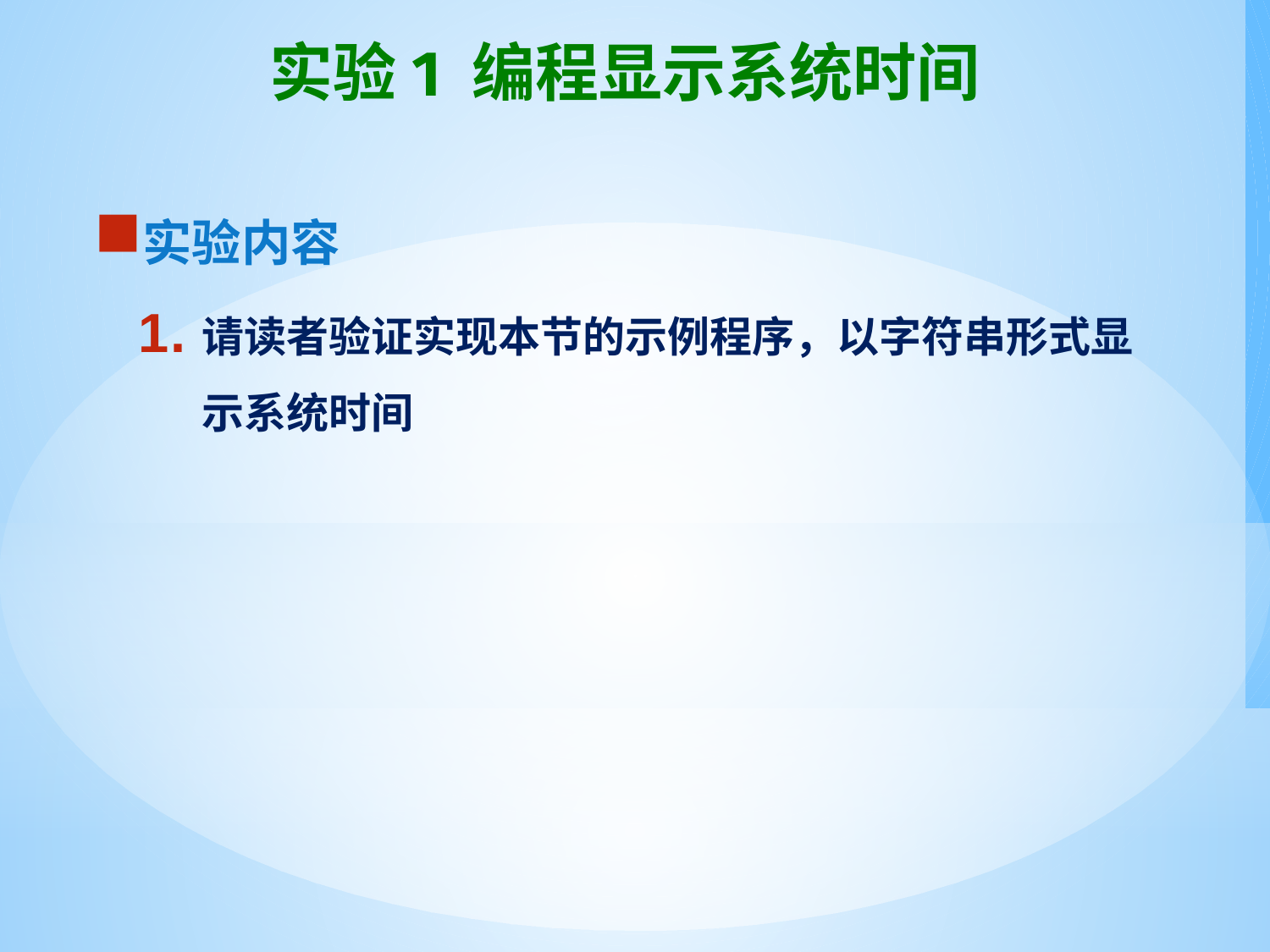

# 实验1 编程显示系统时间
实验内容
请读者验证实现本节的示例程序，以字符串形式显示系统时间